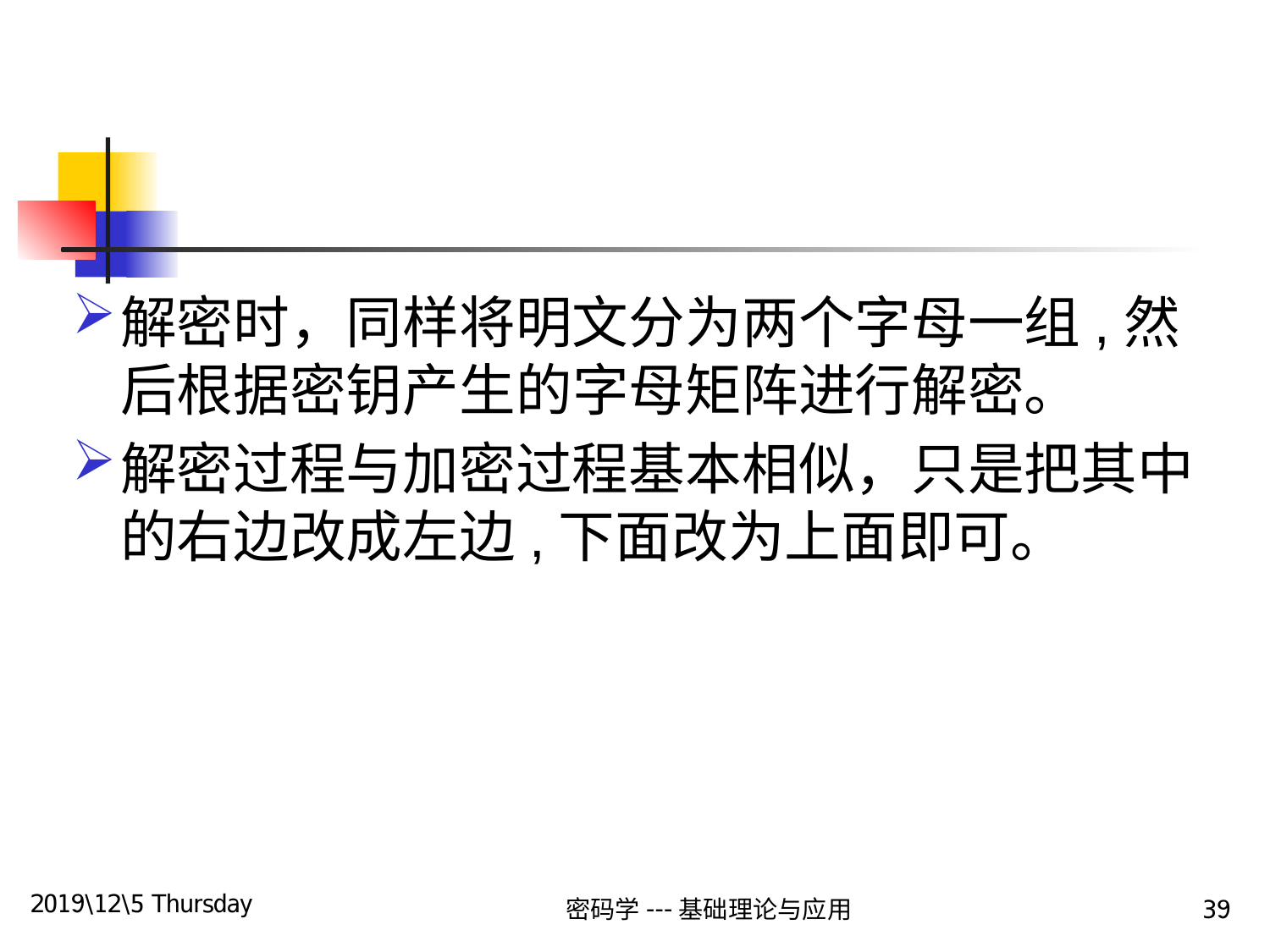

#
解密时，同样将明文分为两个字母一组,然后根据密钥产生的字母矩阵进行解密。
解密过程与加密过程基本相似，只是把其中的右边改成左边,下面改为上面即可。

密码学---基础理论与应用
39
2019\12\5 Thursday